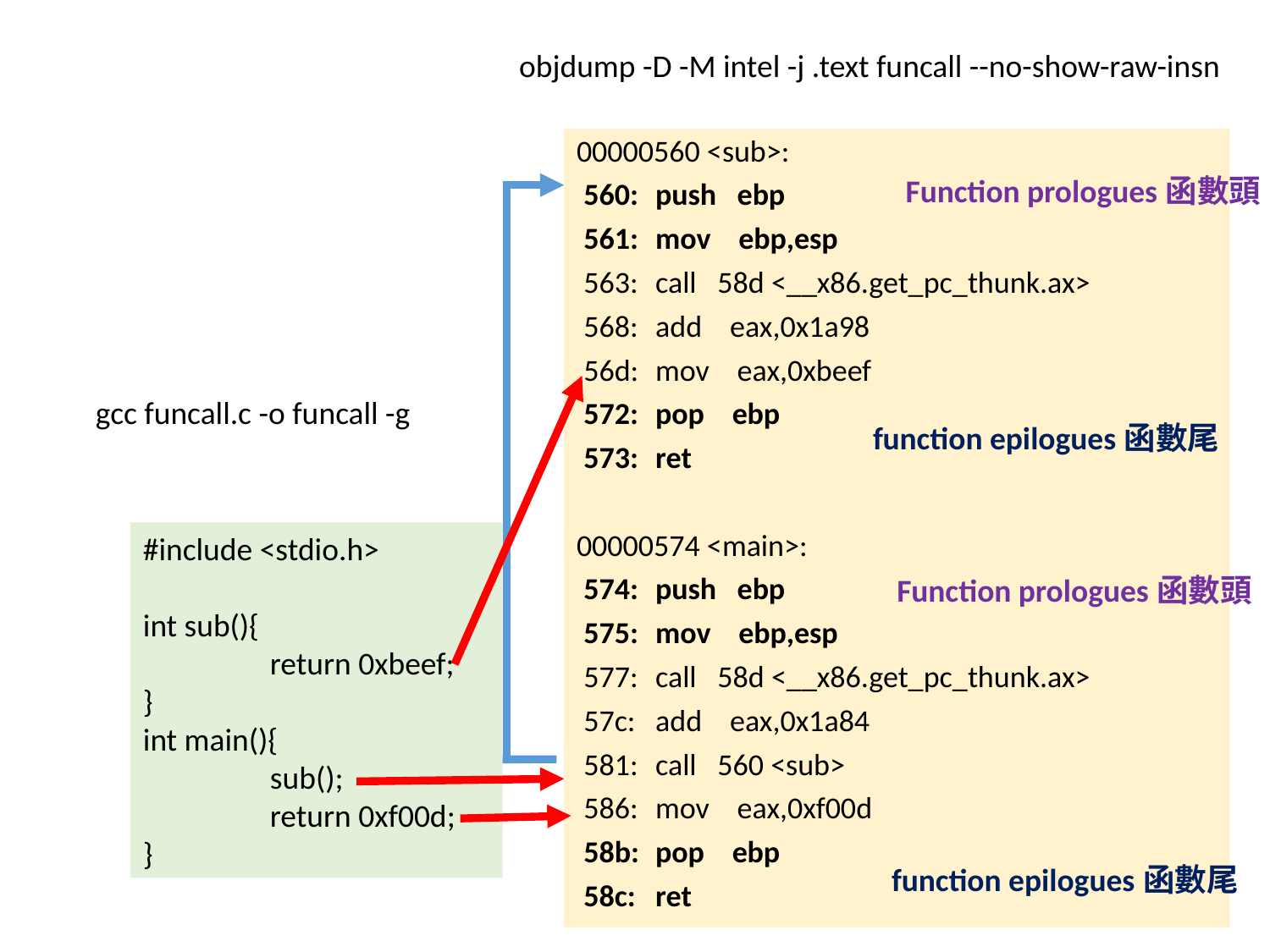

objdump -D -M intel -j .text funcall --no-show-raw-insn
00000560 <sub>:
 560:	push   ebp
 561:	mov    ebp,esp
 563:	call   58d <__x86.get_pc_thunk.ax>
 568:	add    eax,0x1a98
 56d:	mov    eax,0xbeef
 572:	pop    ebp
 573:	ret

00000574 <main>:
 574:	push   ebp
 575:	mov    ebp,esp
 577:	call   58d <__x86.get_pc_thunk.ax>
 57c:	add    eax,0x1a84
 581:	call   560 <sub>
 586:	mov    eax,0xf00d
 58b:	pop    ebp
 58c:	ret
Function prologues函數頭
gcc funcall.c -o funcall -g
function epilogues函數尾
#include <stdio.h>

int sub(){
	return 0xbeef;
}
int main(){
	sub();
	return 0xf00d;
}
Function prologues函數頭
function epilogues函數尾
19